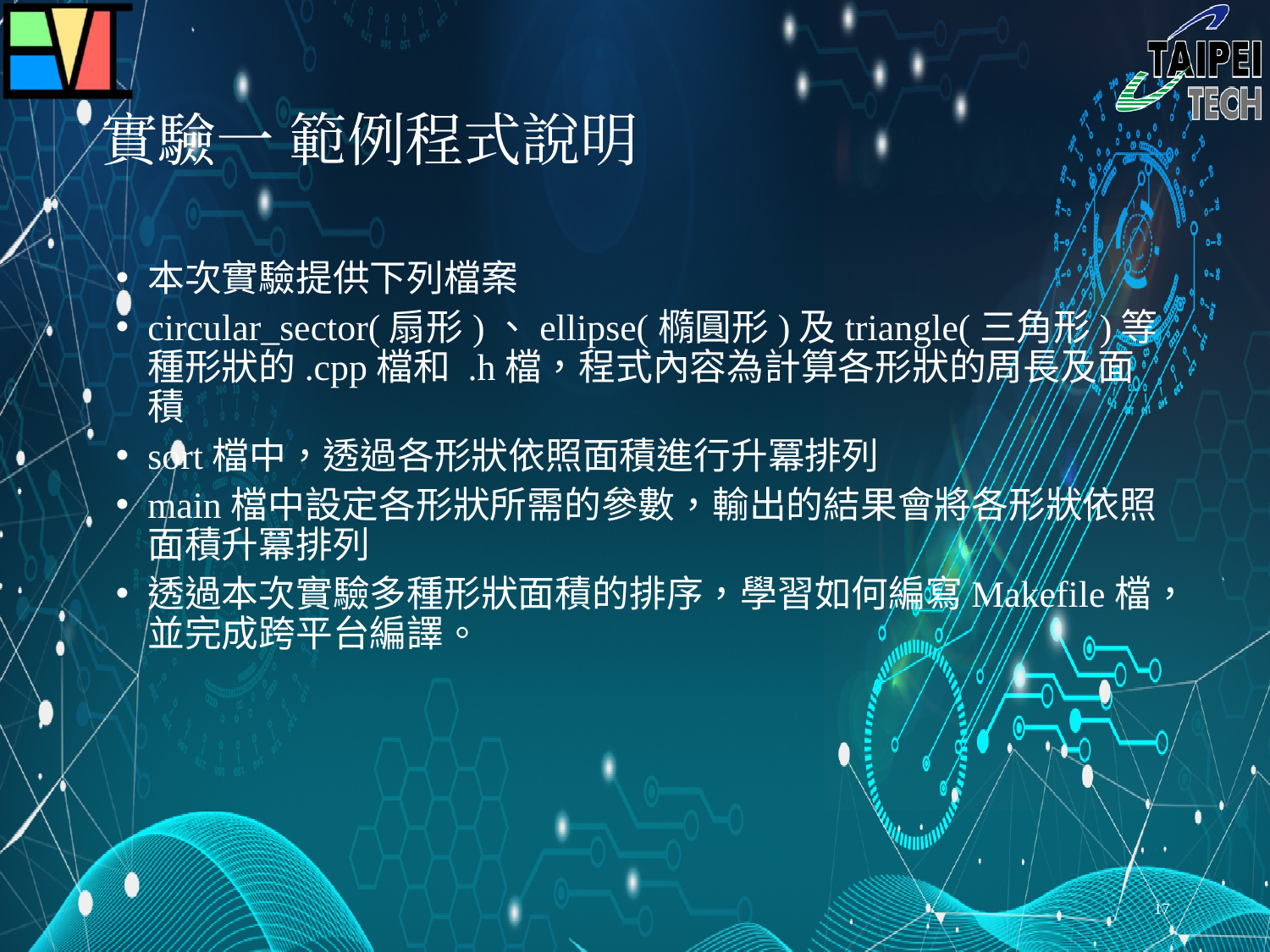

# 實驗一 範例程式說明
本次實驗提供下列檔案
circular_sector(扇形)、ellipse(橢圓形)及triangle(三角形)等種形狀的.cpp檔和 .h檔，程式內容為計算各形狀的周長及面積
sort檔中，透過各形狀依照面積進行升冪排列
main檔中設定各形狀所需的參數，輸出的結果會將各形狀依照面積升冪排列
透過本次實驗多種形狀面積的排序，學習如何編寫Makefile檔，並完成跨平台編譯。

17